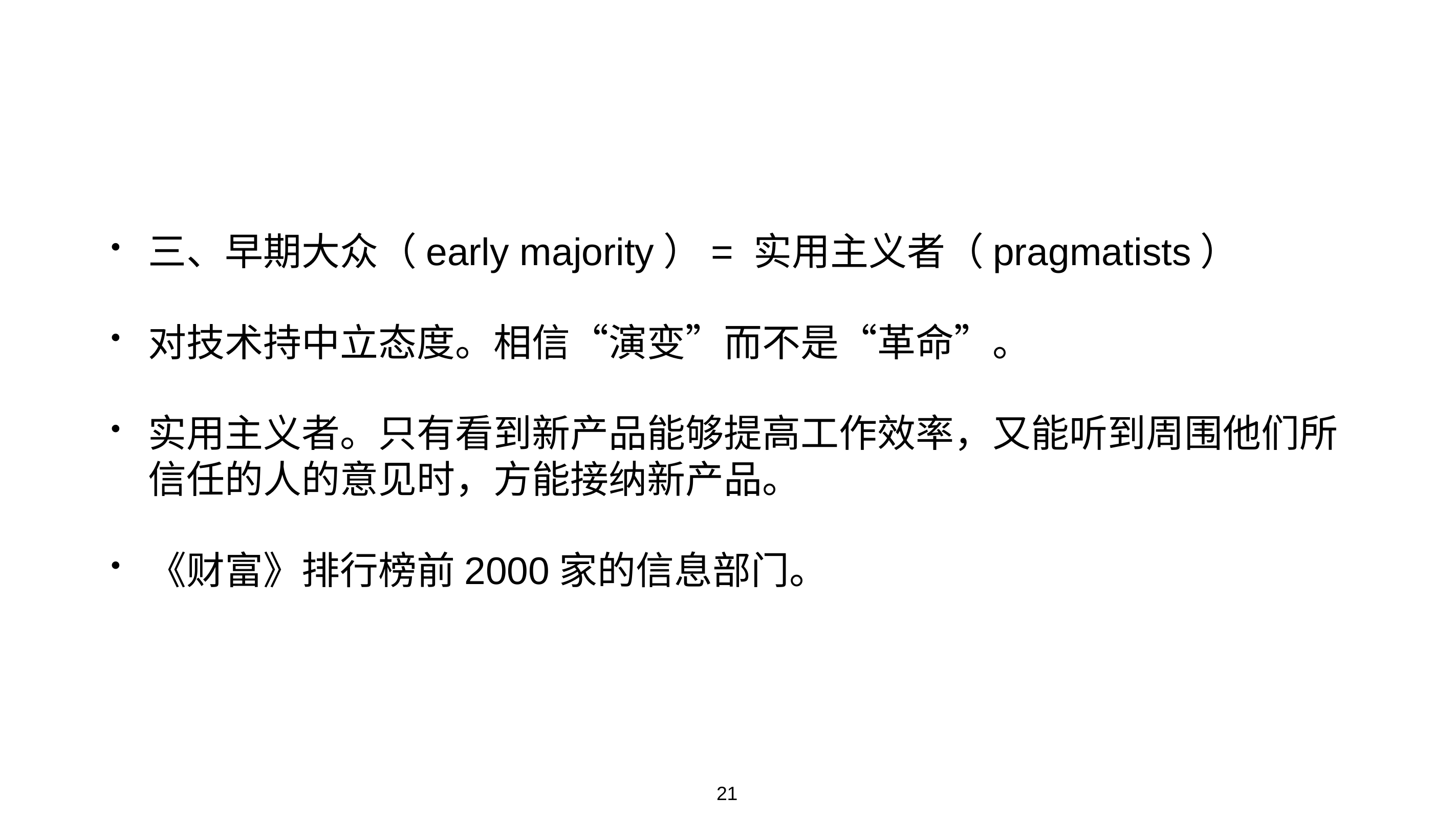

三、早期大众（early majority）= 实用主义者（pragmatists）
对技术持中立态度。相信“演变”而不是“革命”。
实用主义者。只有看到新产品能够提高工作效率，又能听到周围他们所信任的人的意见时，方能接纳新产品。
《财富》排行榜前2000家的信息部门。
21